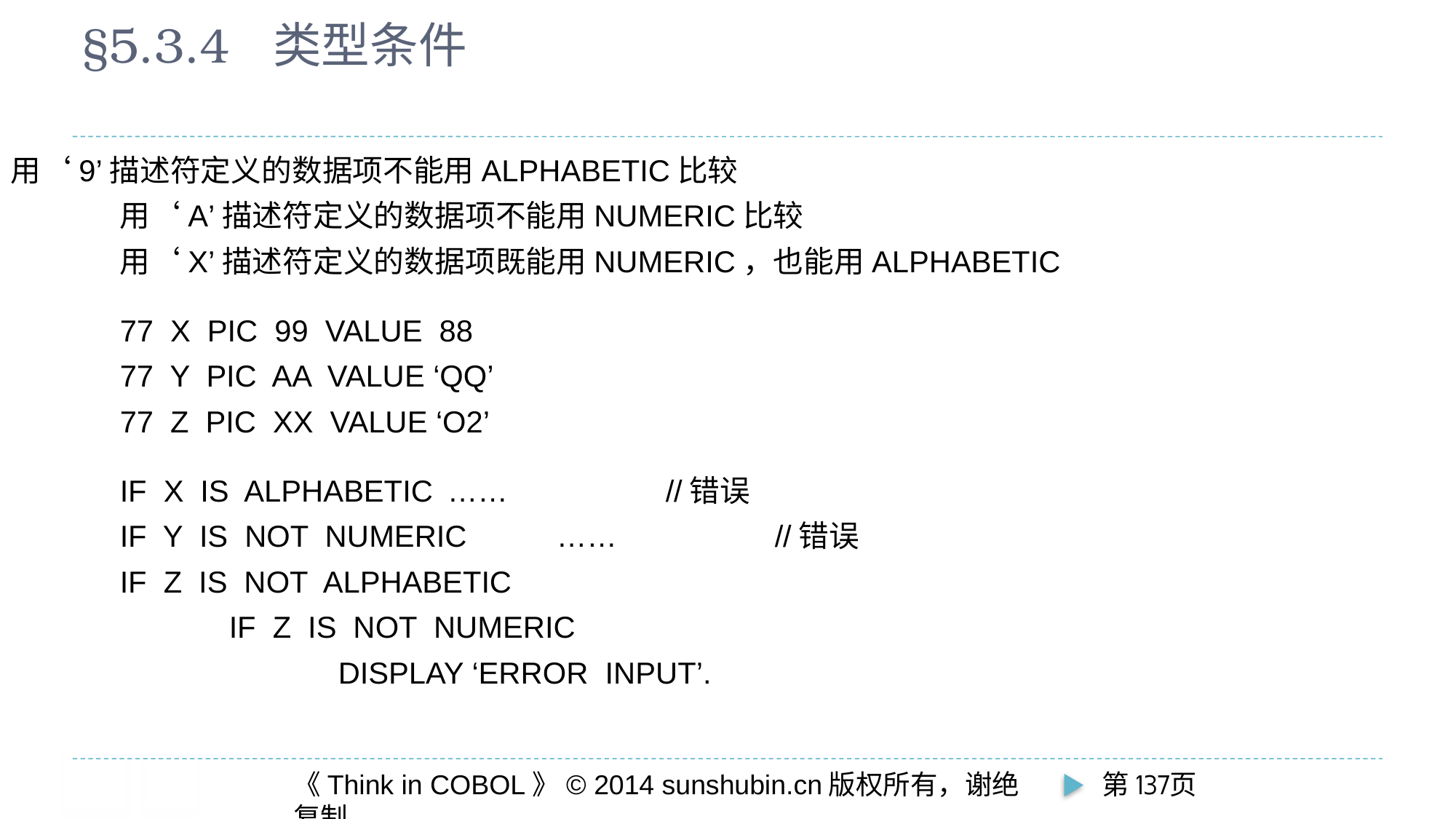

# §5.3.4  类型条件
用‘9’描述符定义的数据项不能用ALPHABETIC比较
	用‘A’描述符定义的数据项不能用NUMERIC比较
	用‘X’描述符定义的数据项既能用NUMERIC，也能用ALPHABETIC

	77  X  PIC  99  VALUE  88
	77  Y  PIC  AA  VALUE ‘QQ’
	77  Z  PIC  XX  VALUE ‘O2’

	IF  X  IS  ALPHABETIC 	……		//错误
	IF  Y  IS  NOT  NUMERIC  	……		//错误
	IF  Z  IS  NOT  ALPHABETIC
		IF  Z  IS  NOT  NUMERIC
			DISPLAY ‘ERROR  INPUT’.